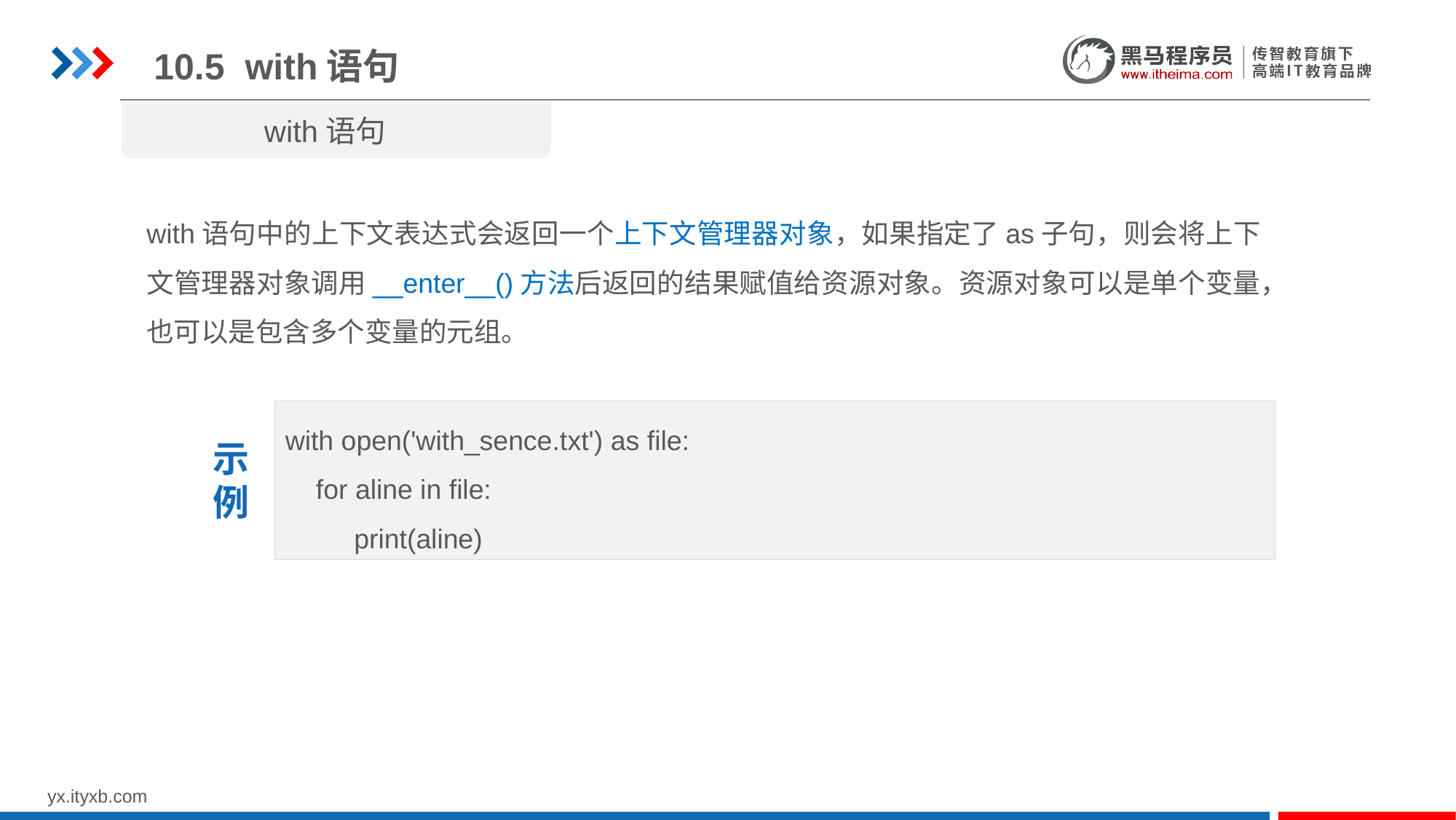

10.5  with语句

with语句
with语句中的上下文表达式会返回一个上下文管理器对象，如果指定了as子句，则会将上下文管理器对象调用__enter__()方法后返回的结果赋值给资源对象。资源对象可以是单个变量，也可以是包含多个变量的元组。
with open('with_sence.txt') as file:
    for aline in file:
         print(aline)
示
例